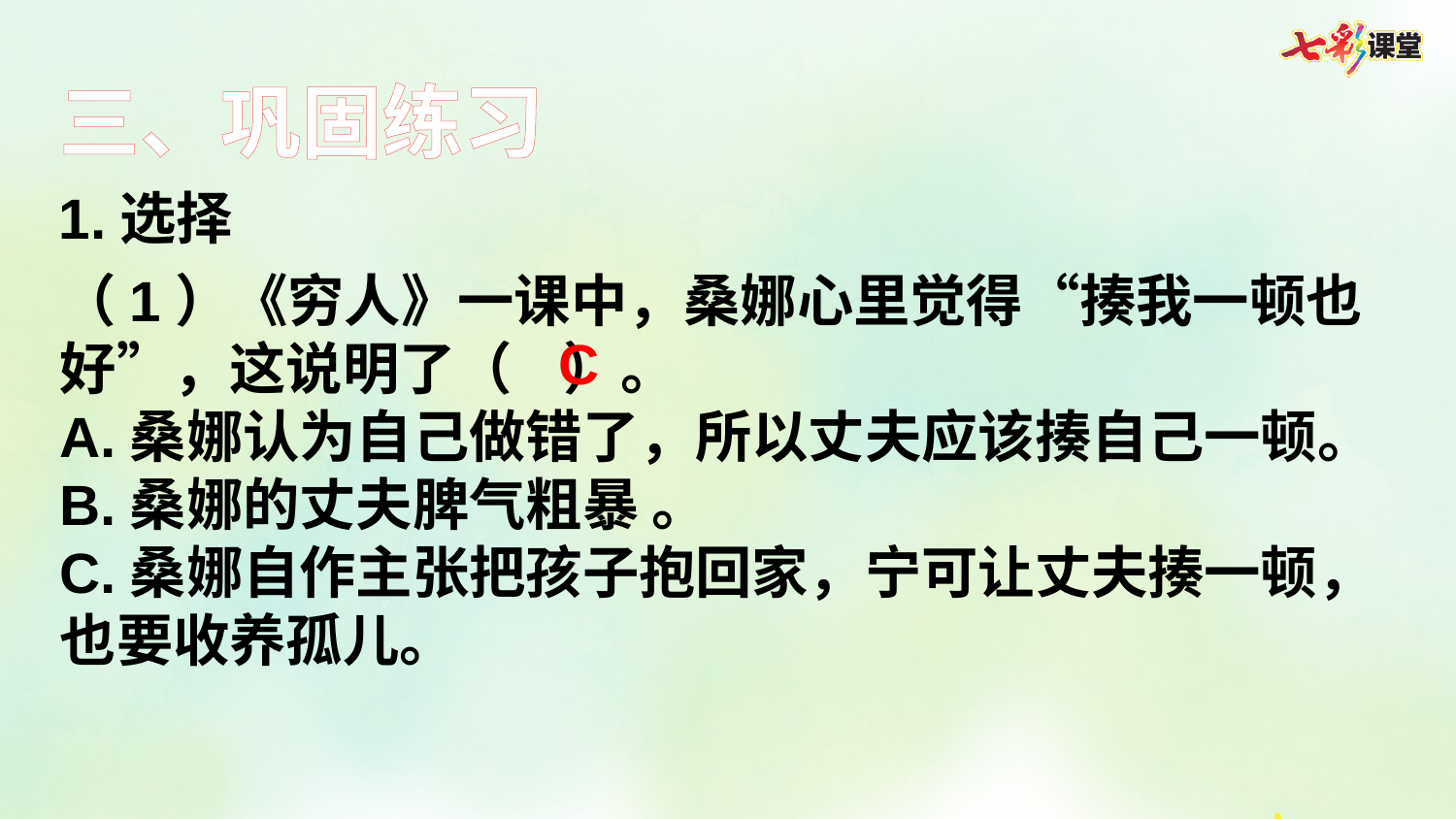

三、巩固练习
1.选择
（1）《穷人》一课中，桑娜心里觉得“揍我一顿也好”，这说明了（    ）。
A.桑娜认为自己做错了，所以丈夫应该揍自己一顿。
B.桑娜的丈夫脾气粗暴 。
C.桑娜自作主张把孩子抱回家，宁可让丈夫揍一顿，也要收养孤儿。
C